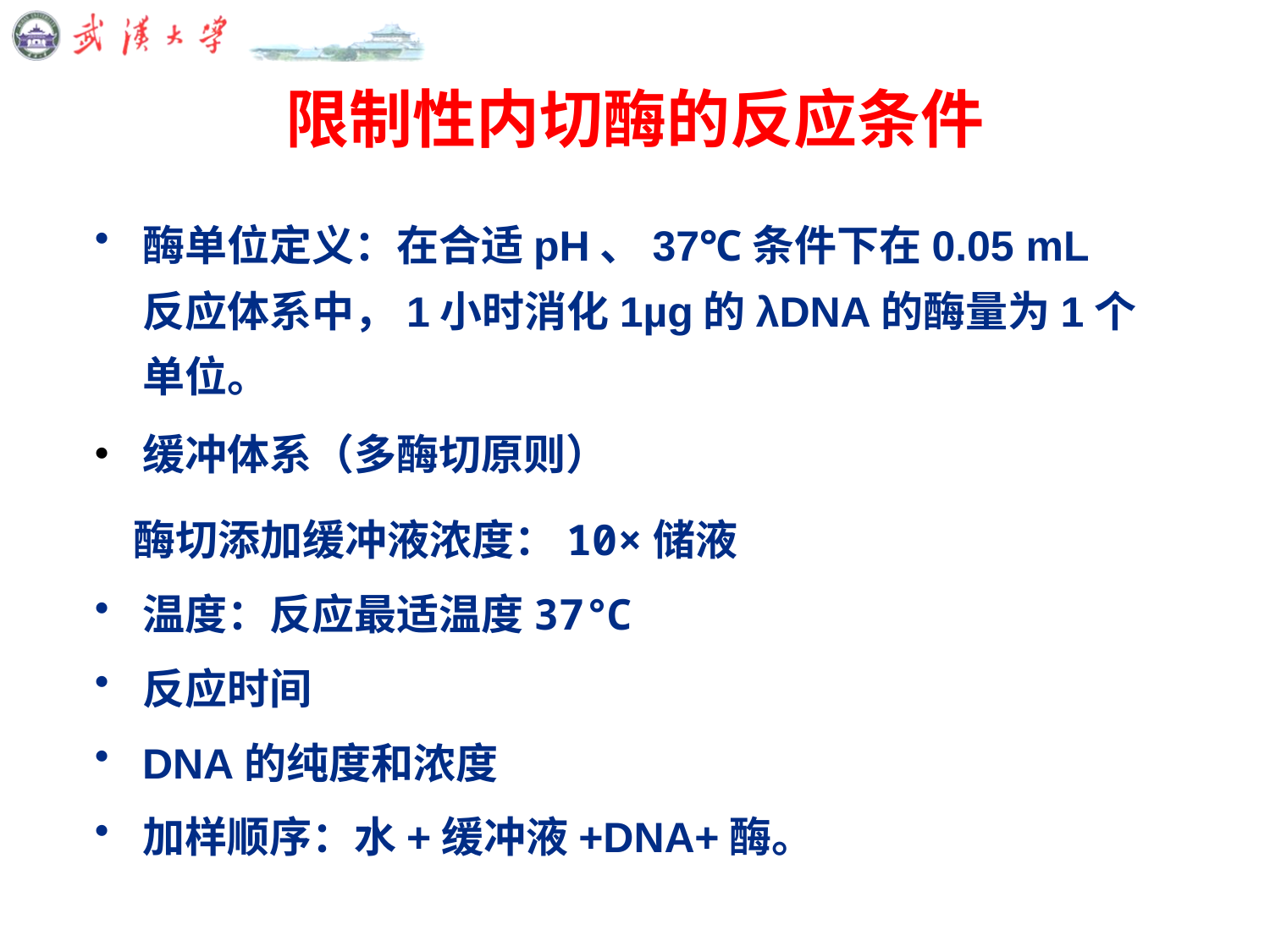

# 限制性内切酶的反应条件

酶单位定义：在合适pH、37℃条件下在0.05 mL反应体系中，1小时消化1µg的λDNA的酶量为1个单位。
缓冲体系（多酶切原则）
   酶切添加缓冲液浓度：10×储液
温度：反应最适温度37℃
反应时间
DNA的纯度和浓度
加样顺序：水+缓冲液+DNA+酶。